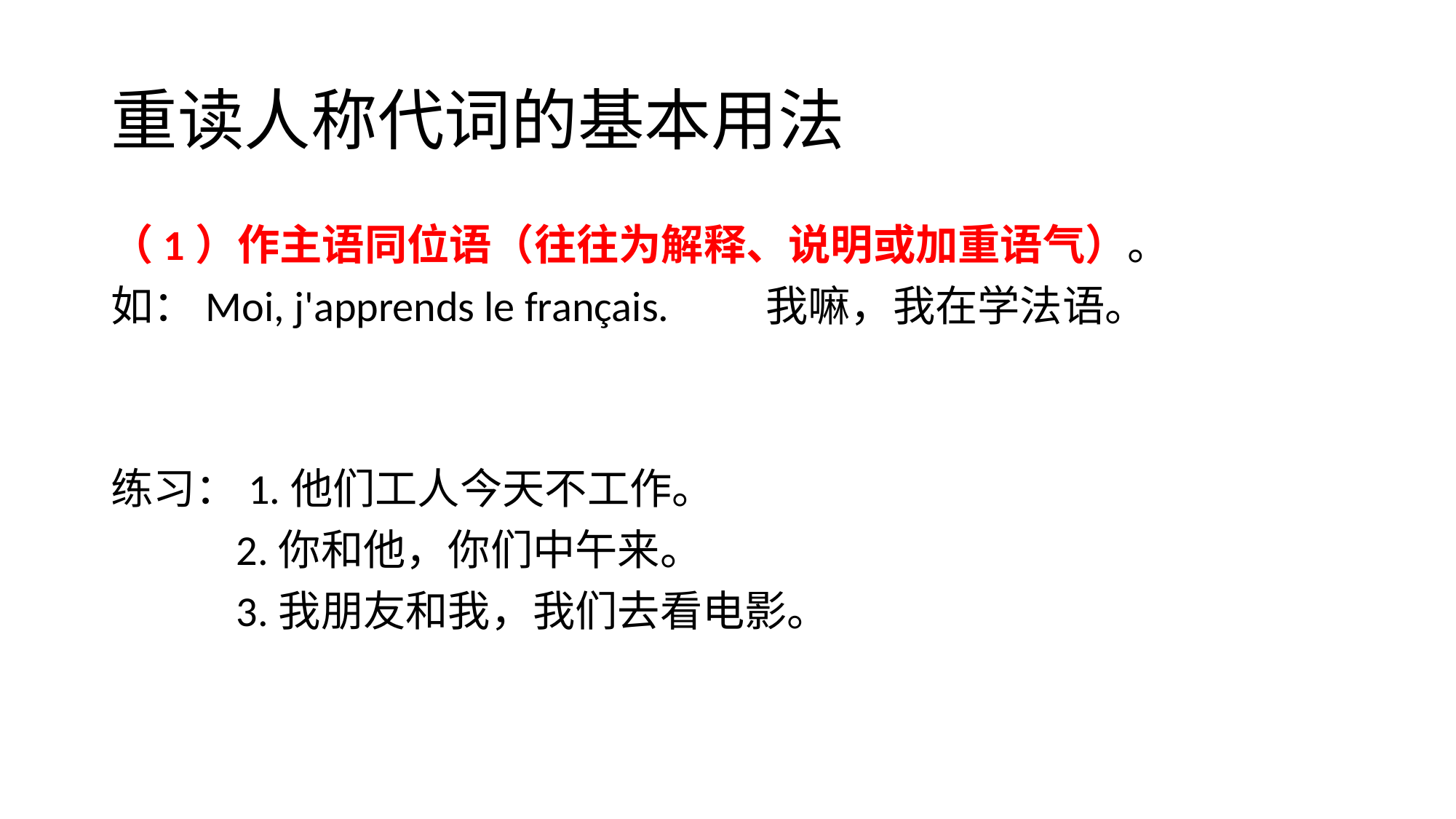

# 重读人称代词的基本用法
（1）作主语同位语（往往为解释、说明或加重语气）。
如：Moi, j'apprends le français.  	我嘛，我在学法语。

练习：1.他们工人今天不工作。
             2.你和他，你们中午来。
             3.我朋友和我，我们去看电影。